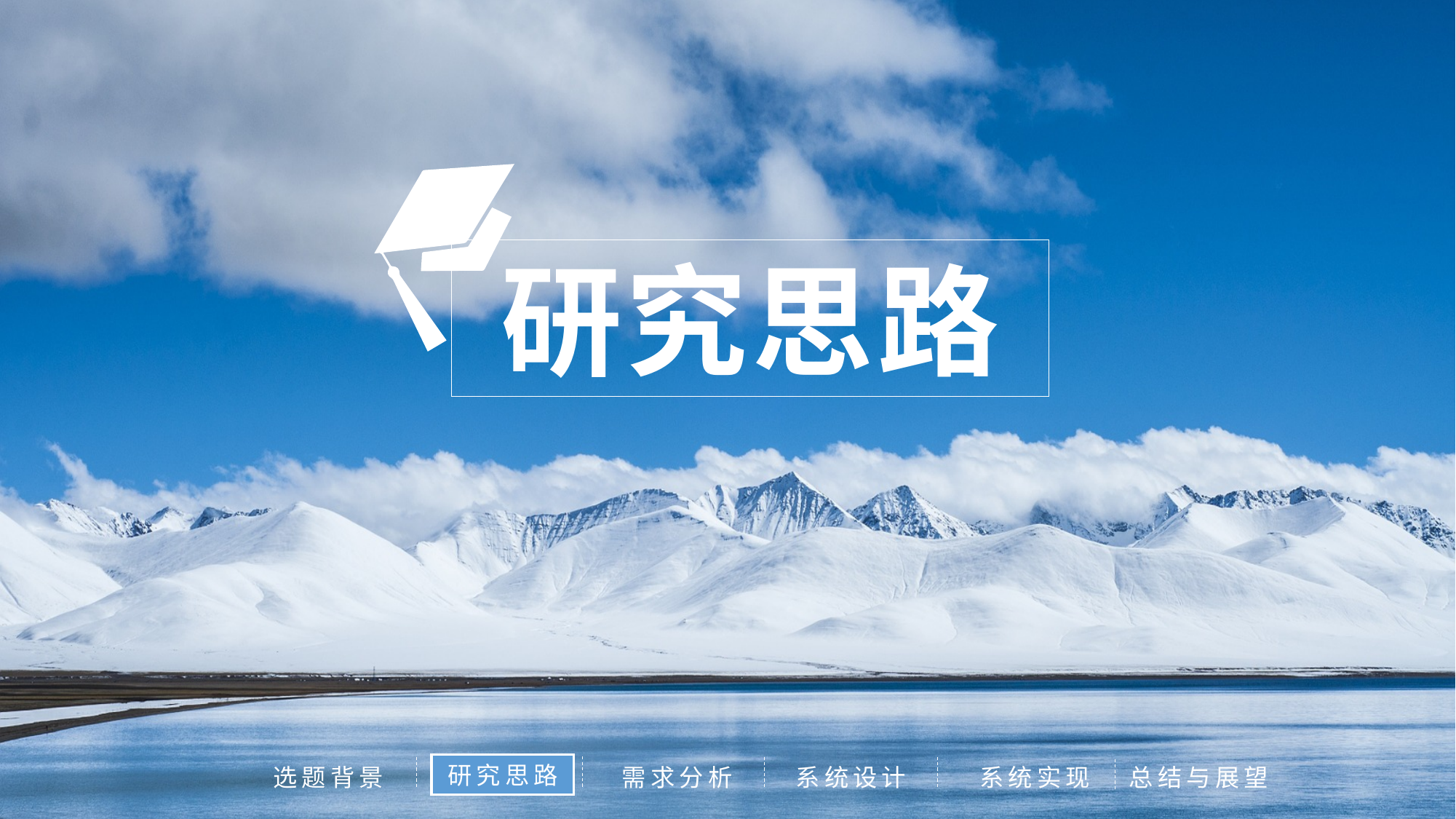

研究思路
研究思路
选题背景
需求分析
系统设计
系统实现
总结与展望